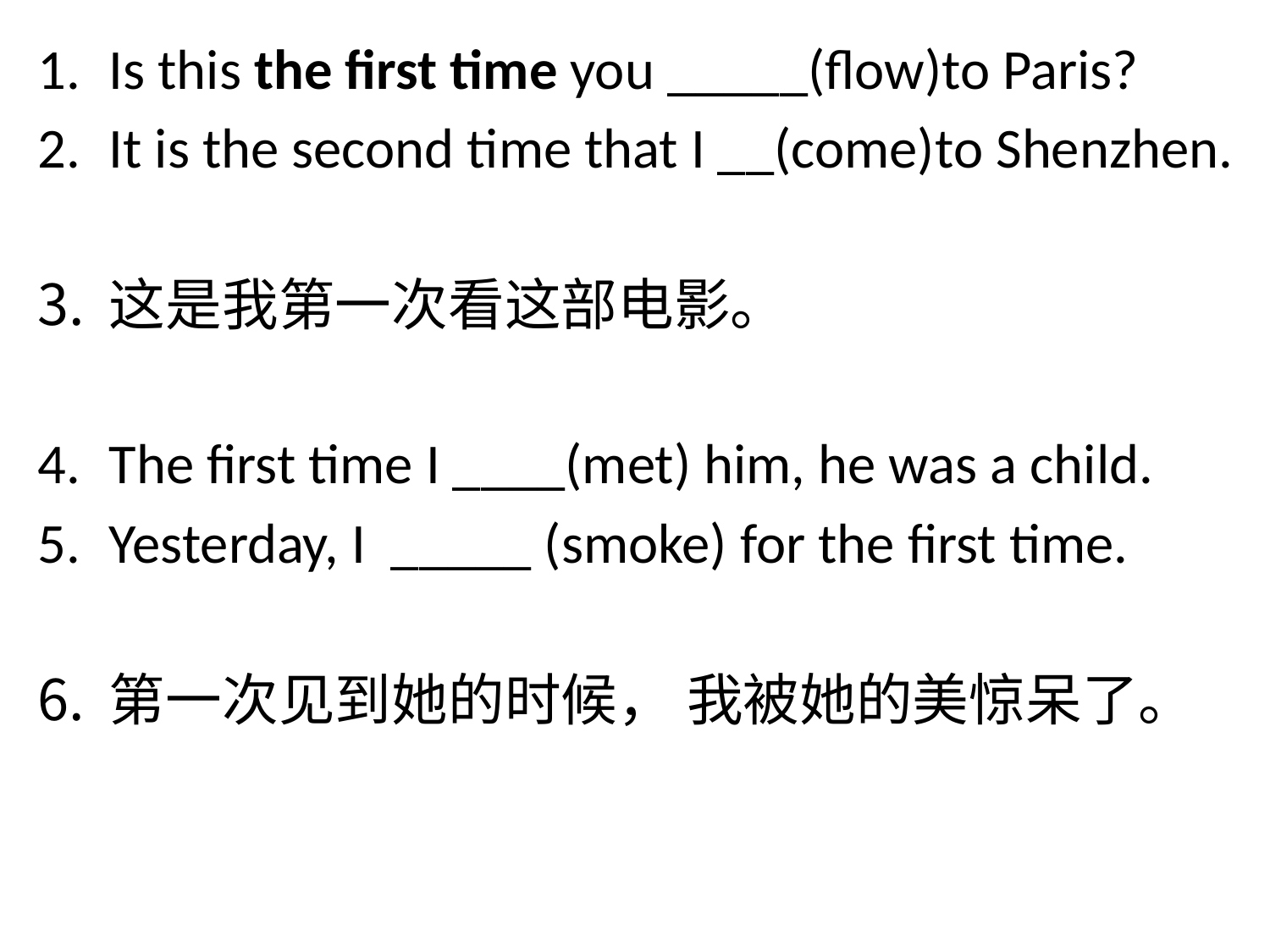

Is this the first time you _____(flow)to Paris?
It is the second time that I __(come)to Shenzhen.

这是我第一次看这部电影。

The first time I ____(met) him, he was a child.
Yesterday, I  _____ (smoke) for the first time.

第一次见到她的时候， 我被她的美惊呆了。